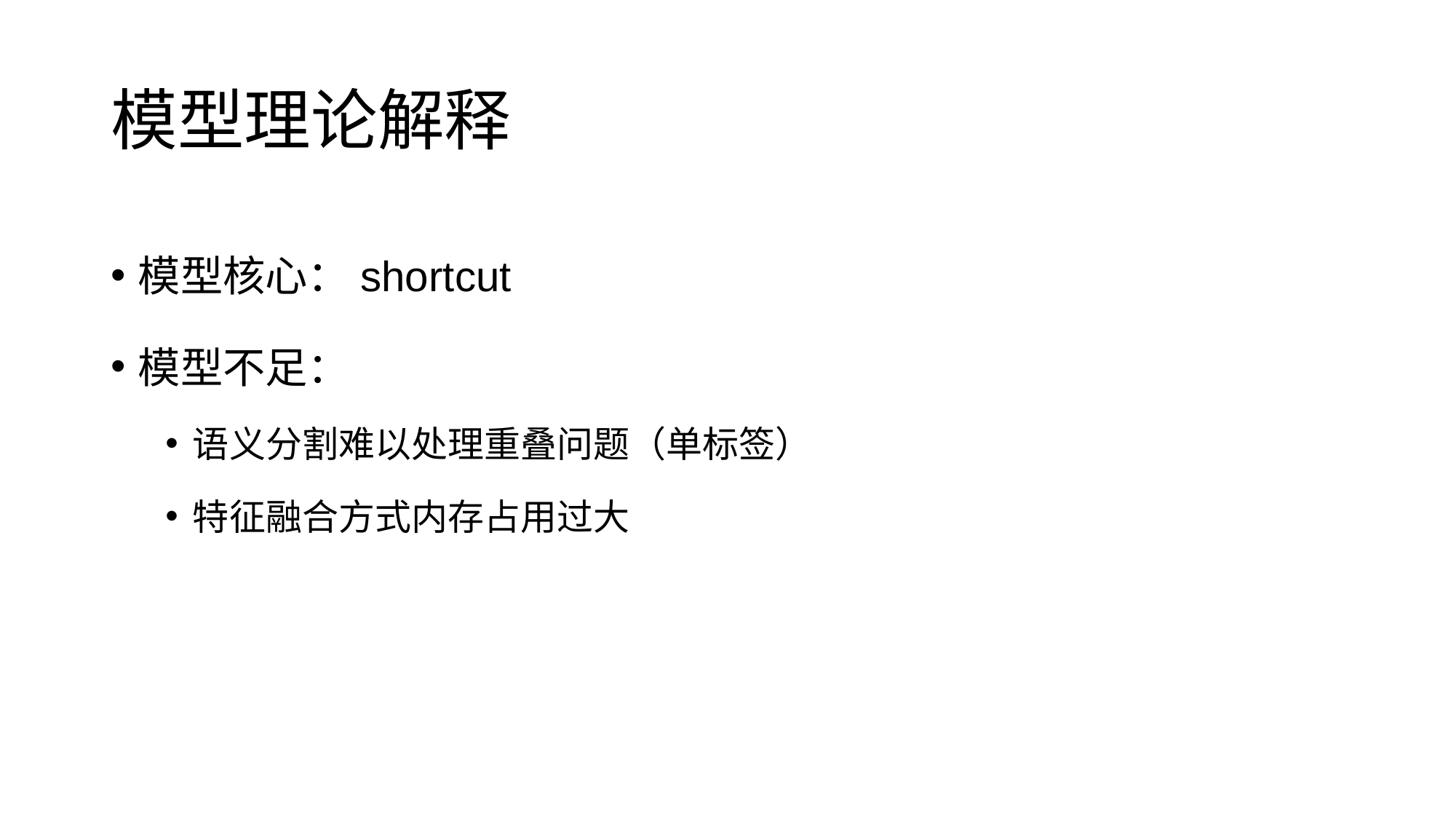

# 模型理论解释
模型核心：shortcut
模型不足：
语义分割难以处理重叠问题（单标签）
特征融合方式内存占用过大